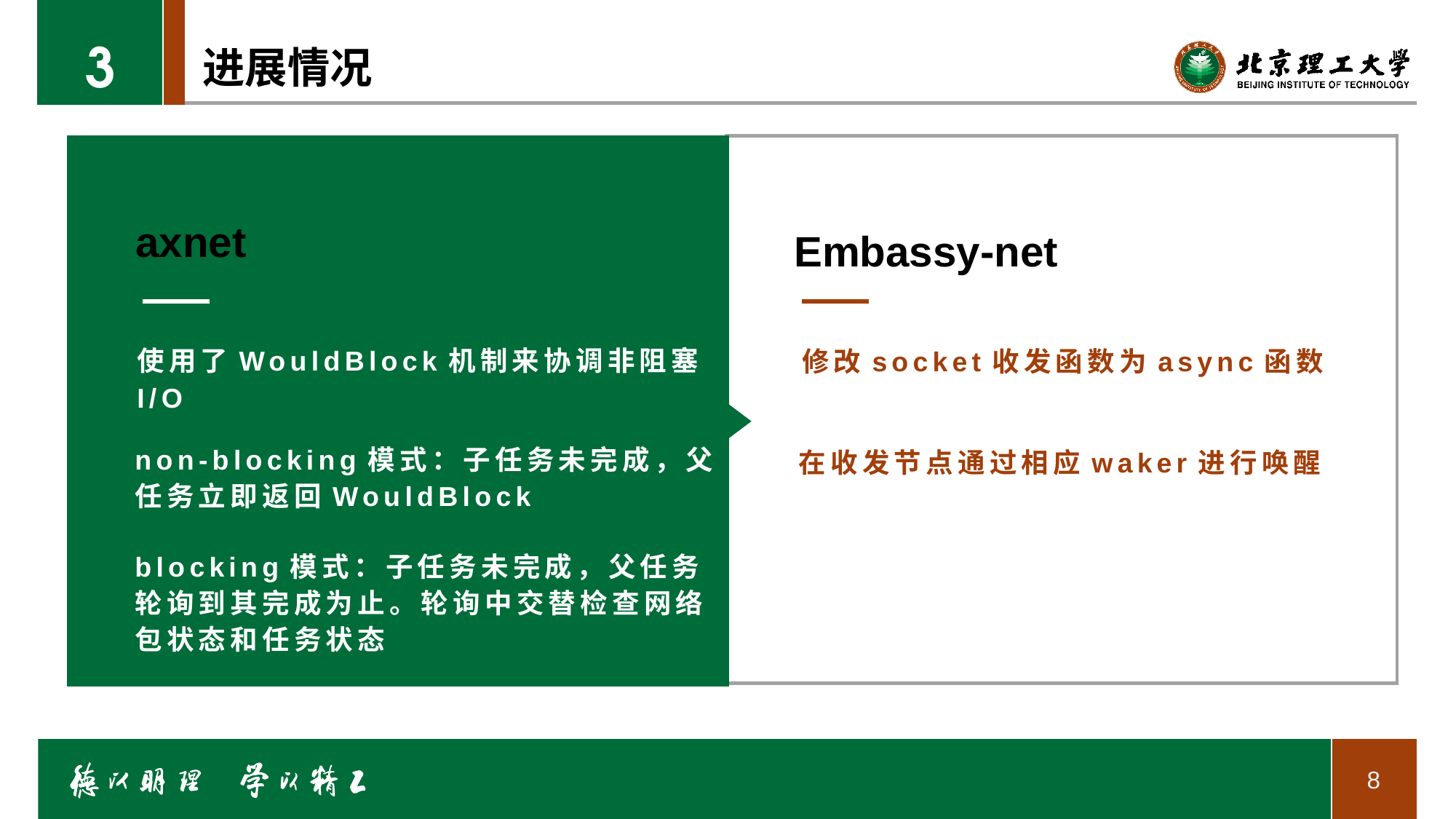

3
# 进展情况

axnet

Embassy-net
修改socket收发函数为async函数
使用了WouldBlock机制来协调非阻塞I/O

在收发节点通过相应waker进行唤醒
non-blocking模式：子任务未完成，父任务立即返回WouldBlock
blocking模式：子任务未完成，父任务轮询到其完成为止。轮询中交替检查网络包状态和任务状态